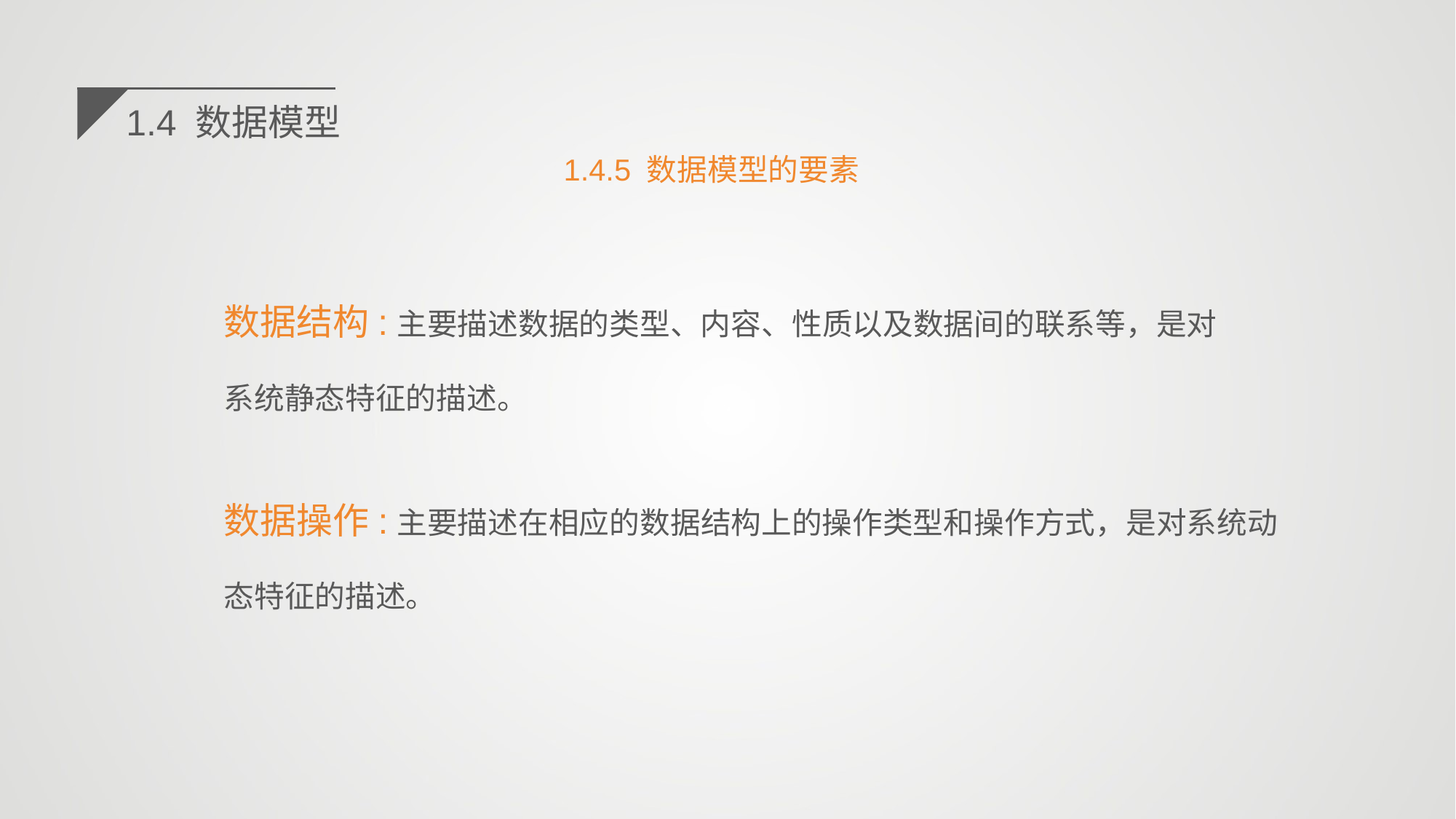

1.4 数据模型

1.4.5 数据模型的要素
数据结构:主要描述数据的类型、内容、性质以及数据间的联系等，是对系统静态特征的描述。

数据操作:主要描述在相应的数据结构上的操作类型和操作方式，是对系统动态特征的描述。